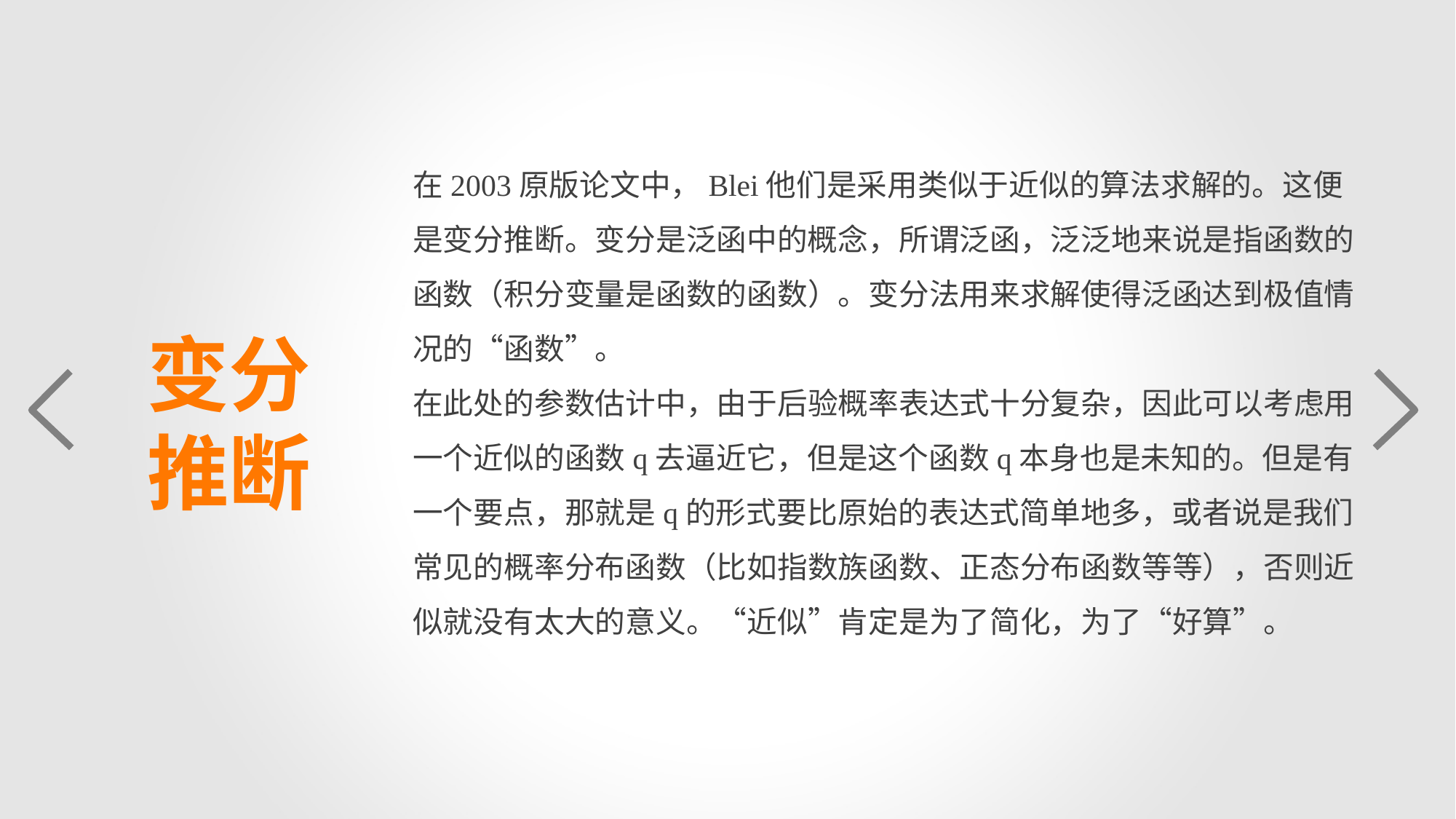

在2003原版论文中，Blei他们是采用类似于近似的算法求解的。这便是变分推断。变分是泛函中的概念，所谓泛函，泛泛地来说是指函数的函数（积分变量是函数的函数）。变分法用来求解使得泛函达到极值情况的“函数”。
在此处的参数估计中，由于后验概率表达式十分复杂，因此可以考虑用一个近似的函数q去逼近它，但是这个函数q本身也是未知的。但是有一个要点，那就是q的形式要比原始的表达式简单地多，或者说是我们常见的概率分布函数（比如指数族函数、正态分布函数等等），否则近似就没有太大的意义。“近似”肯定是为了简化，为了“好算”。

变分
推断